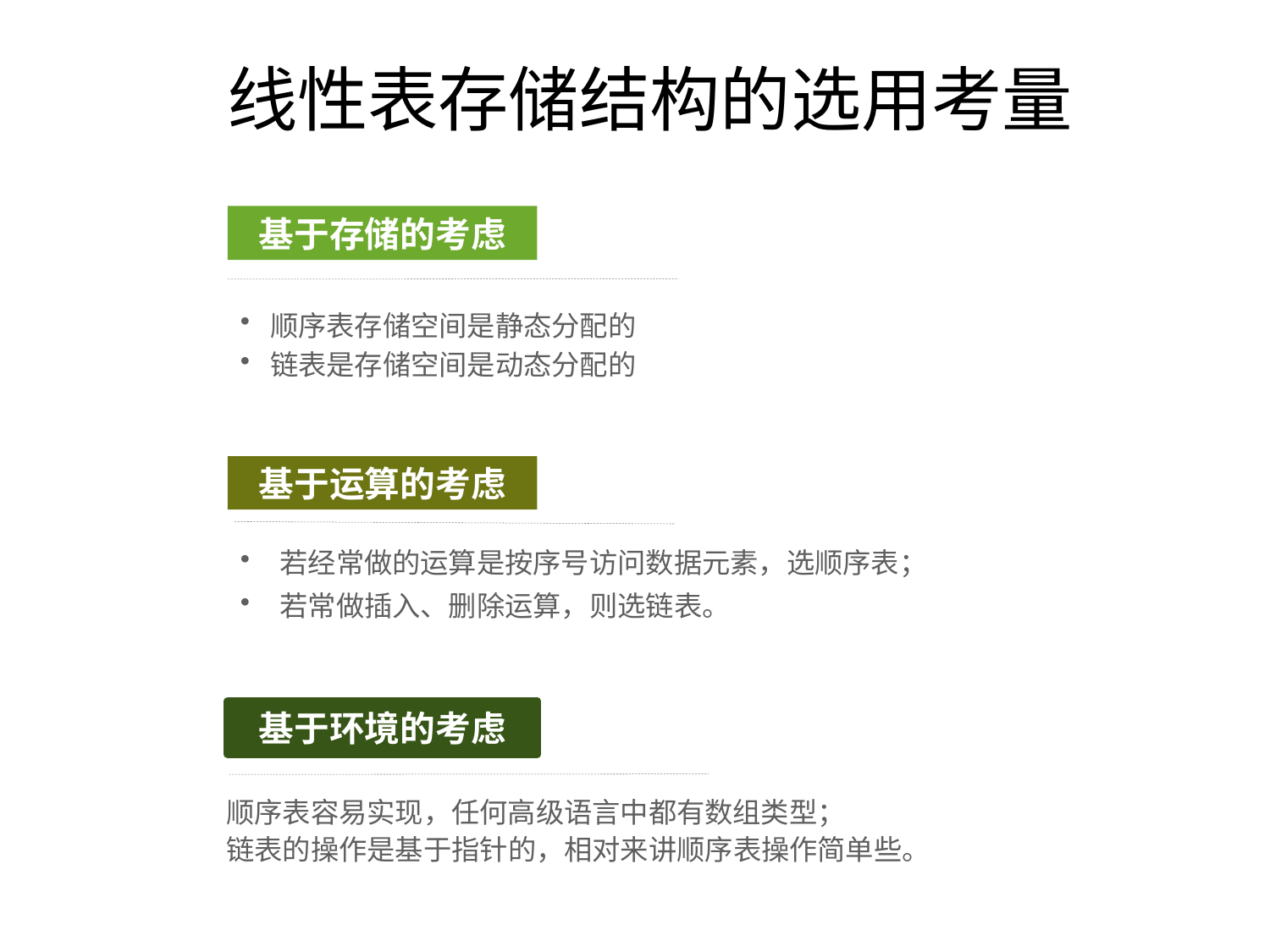

# 线性表存储结构的选用考量
基于存储的考虑
顺序表存储空间是静态分配的
链表是存储空间是动态分配的
基于运算的考虑
若经常做的运算是按序号访问数据元素，选顺序表；
若常做插入、删除运算，则选链表。
基于环境的考虑
顺序表容易实现，任何高级语言中都有数组类型；
链表的操作是基于指针的，相对来讲顺序表操作简单些。
209